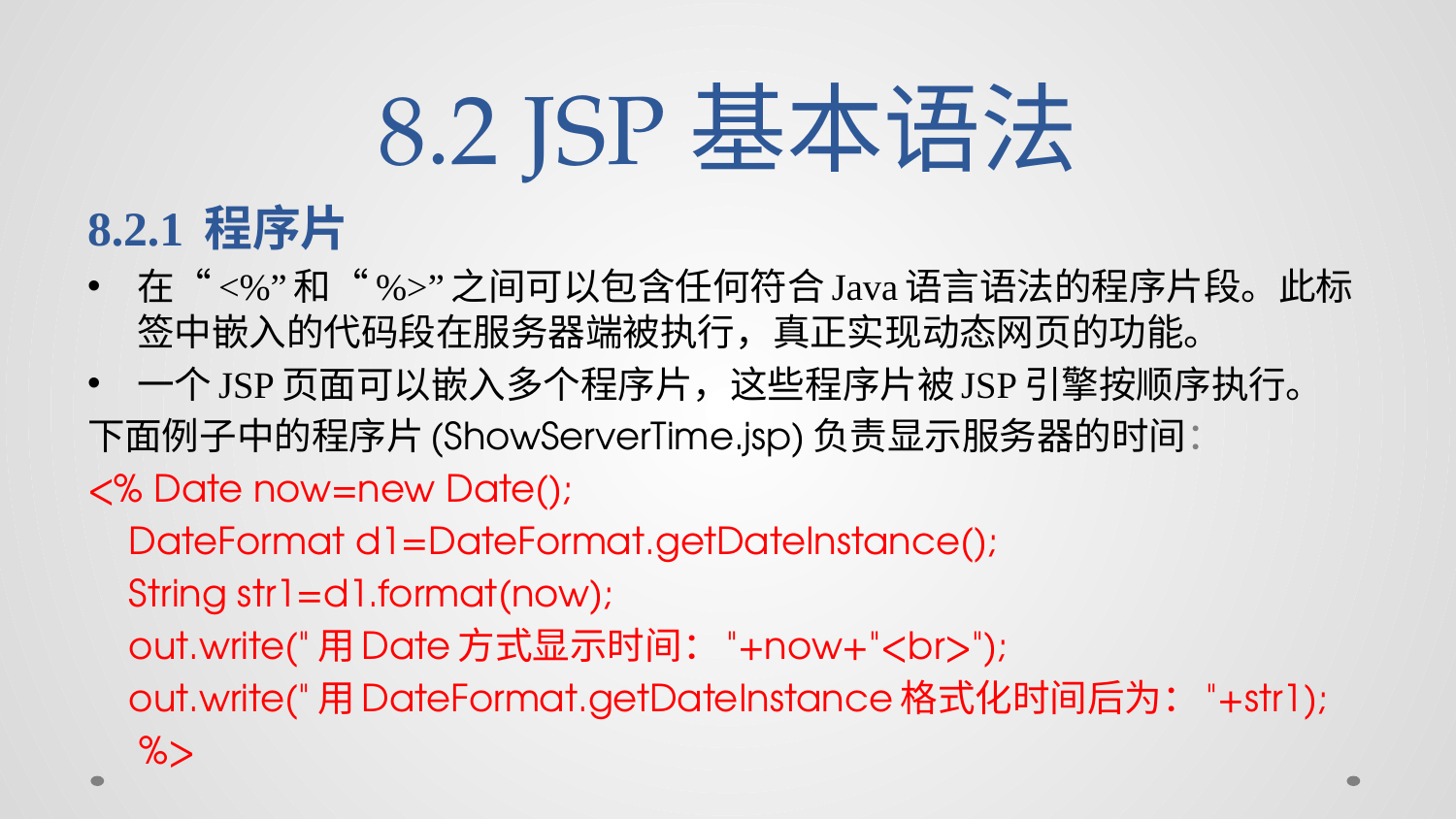

# 8.2 JSP基本语法
8.2.1 程序片
在“<%”和“%>”之间可以包含任何符合Java语言语法的程序片段。此标签中嵌入的代码段在服务器端被执行，真正实现动态网页的功能。
一个JSP页面可以嵌入多个程序片，这些程序片被JSP引擎按顺序执行。
下面例子中的程序片(ShowServerTime.jsp)负责显示服务器的时间：
<% Date now=new Date();
    DateFormat d1=DateFormat.getDateInstance();
    String str1=d1.format(now);
    out.write("用Date方式显示时间："+now+"<br>");
    out.write("用DateFormat.getDateInstance格式化时间后为："+str1);
     %>